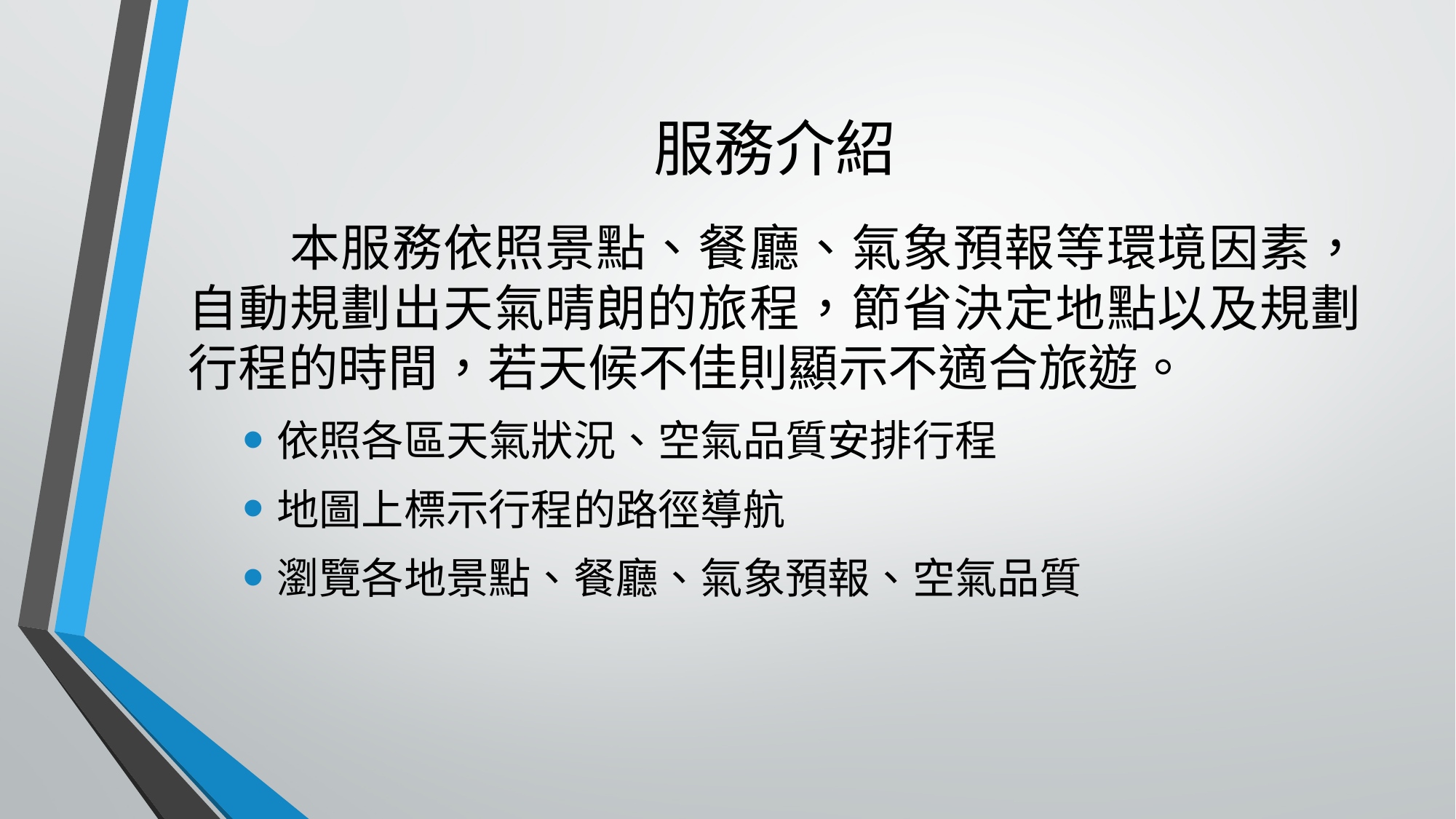

# 服務介紹
　　本服務依照景點、餐廳、氣象預報等環境因素，自動規劃出天氣晴朗的旅程，節省決定地點以及規劃行程的時間，若天候不佳則顯示不適合旅遊。
依照各區天氣狀況、空氣品質安排行程
地圖上標示行程的路徑導航
瀏覽各地景點、餐廳、氣象預報、空氣品質